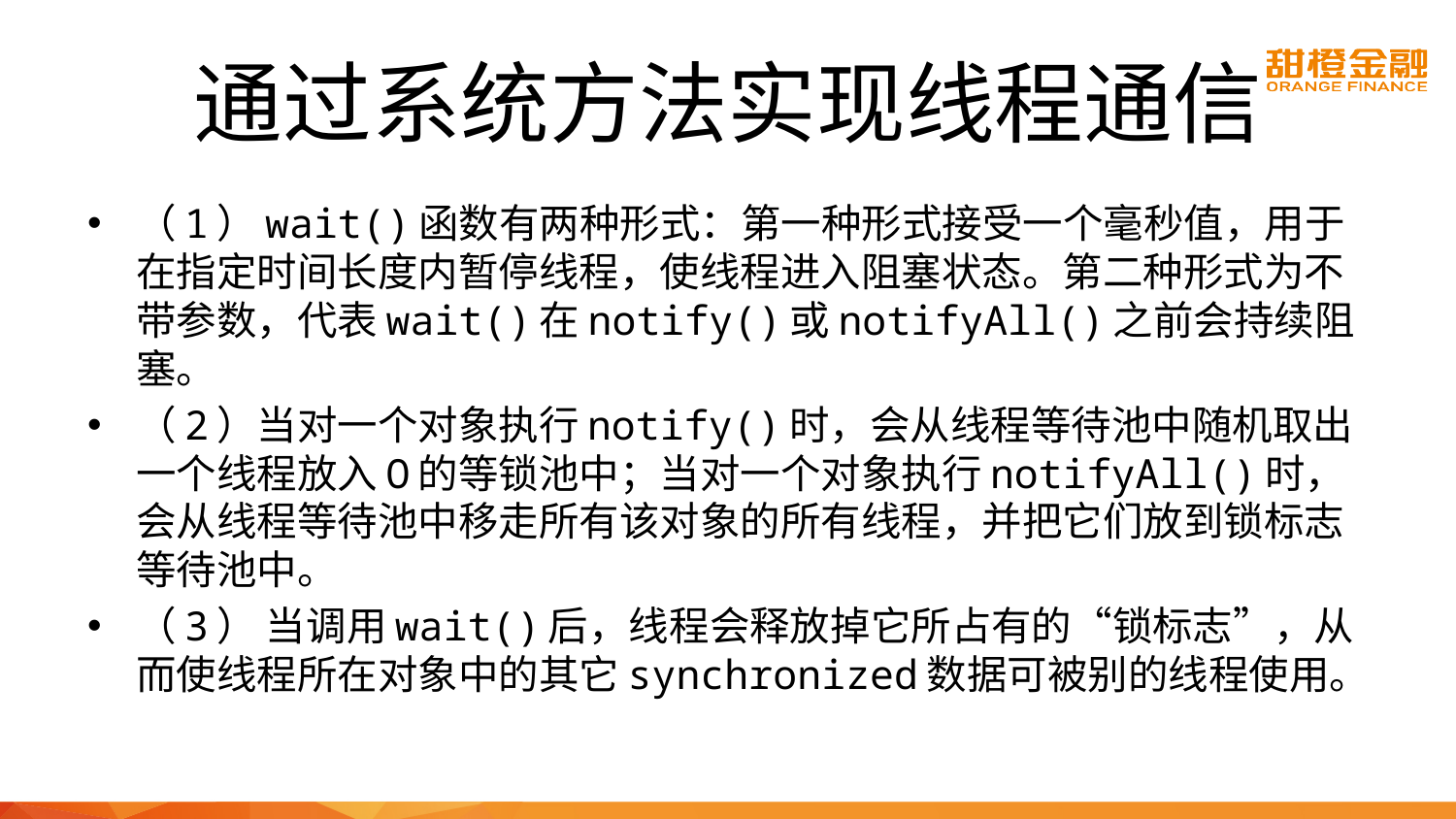

# 通过系统方法实现线程通信
（1）wait()函数有两种形式：第一种形式接受一个毫秒值，用于在指定时间长度内暂停线程，使线程进入阻塞状态。第二种形式为不带参数，代表wait()在notify()或notifyAll()之前会持续阻塞。
（2）当对一个对象执行notify()时，会从线程等待池中随机取出一个线程放入O的等锁池中；当对一个对象执行notifyAll()时，会从线程等待池中移走所有该对象的所有线程，并把它们放到锁标志等待池中。
（3） 当调用wait()后，线程会释放掉它所占有的“锁标志”，从而使线程所在对象中的其它synchronized数据可被别的线程使用。